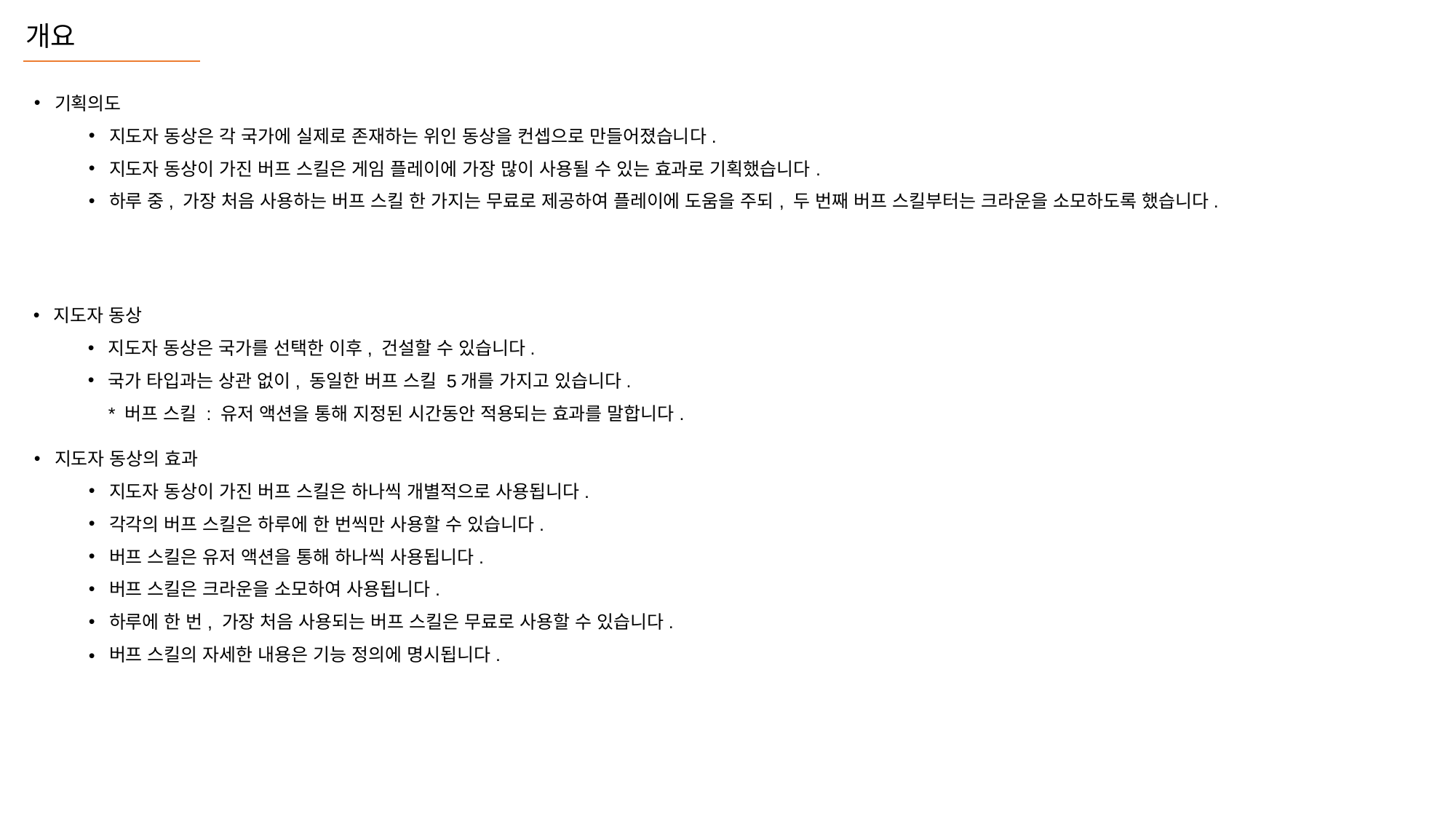

개요
기획의도
지도자 동상은 각 국가에 실제로 존재하는 위인 동상을 컨셉으로 만들어졌습니다.
지도자 동상이 가진 버프 스킬은 게임 플레이에 가장 많이 사용될 수 있는 효과로 기획했습니다.
하루 중, 가장 처음 사용하는 버프 스킬 한 가지는 무료로 제공하여 플레이에 도움을 주되, 두 번째 버프 스킬부터는 크라운을 소모하도록 했습니다.
지도자 동상
지도자 동상은 국가를 선택한 이후, 건설할 수 있습니다.
국가 타입과는 상관 없이, 동일한 버프 스킬 5개를 가지고 있습니다.
* 버프 스킬 : 유저 액션을 통해 지정된 시간동안 적용되는 효과를 말합니다.
지도자 동상의 효과
지도자 동상이 가진 버프 스킬은 하나씩 개별적으로 사용됩니다.
각각의 버프 스킬은 하루에 한 번씩만 사용할 수 있습니다.
버프 스킬은 유저 액션을 통해 하나씩 사용됩니다.
버프 스킬은 크라운을 소모하여 사용됩니다.
하루에 한 번, 가장 처음 사용되는 버프 스킬은 무료로 사용할 수 있습니다.
버프 스킬의 자세한 내용은 기능 정의에 명시됩니다.